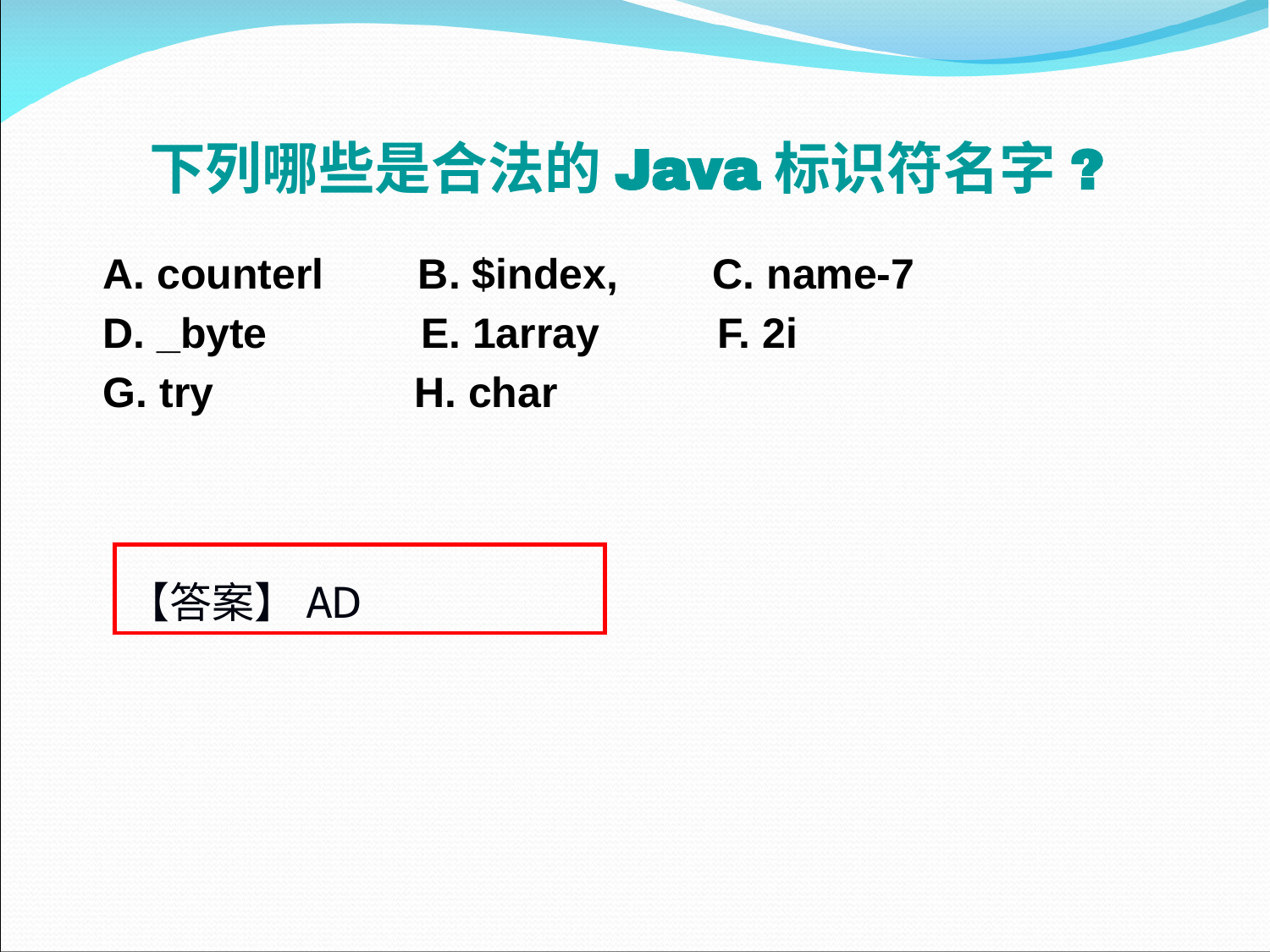

# 下列哪些是合法的Java标识符名字?
A. counterl        B. $index,        C. name-7
D. _byte             E. 1array          F. 2i
G. try                 H. char

【答案】AD